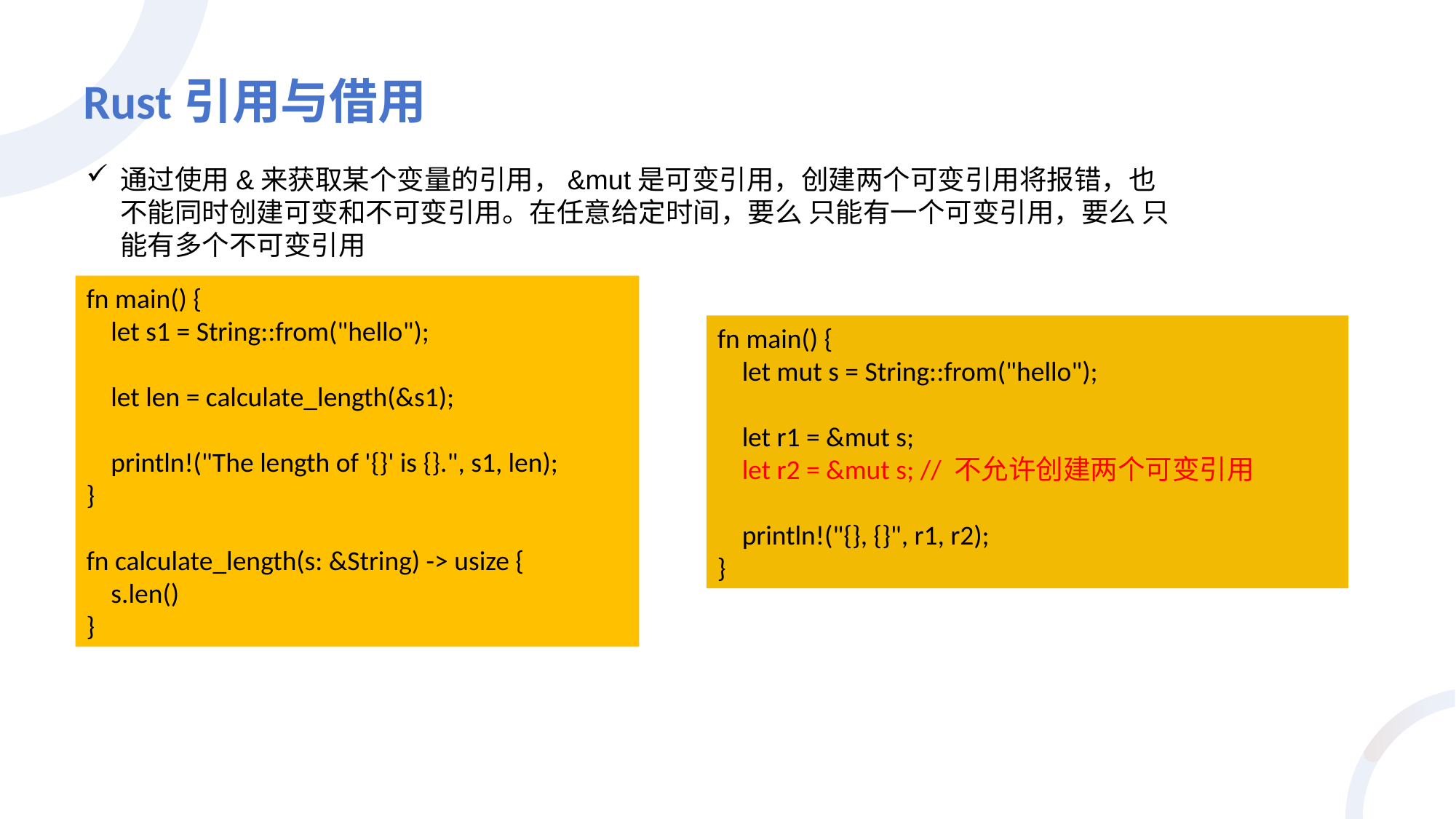

# Rust引用与借用
通过使用&来获取某个变量的引用，&mut是可变引用，创建两个可变引用将报错，也不能同时创建可变和不可变引用。在任意给定时间，要么 只能有一个可变引用，要么 只能有多个不可变引用
fn main() {
    let s1 = String::from("hello");

    let len = calculate_length(&s1);

    println!("The length of '{}' is {}.", s1, len);
}

fn calculate_length(s: &String) -> usize {
    s.len()
}
fn main() {
    let mut s = String::from("hello");

    let r1 = &mut s;
    let r2 = &mut s; // 不允许创建两个可变引用

    println!("{}, {}", r1, r2);
}